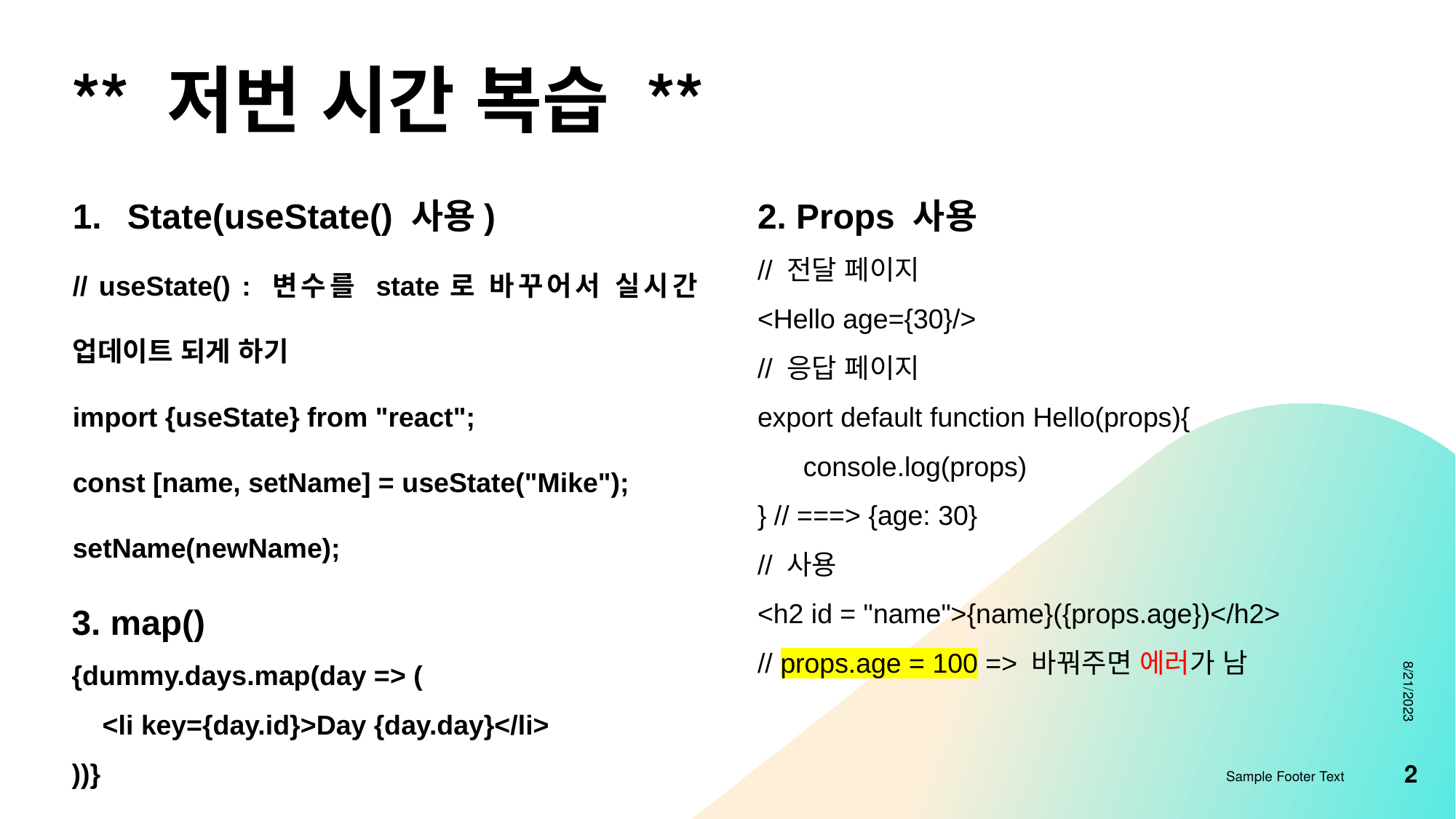

# ** 저번 시간 복습 **
State(useState() 사용)
// useState() : 변수를 state로 바꾸어서 실시간 업데이트 되게 하기
import {useState} from "react";
const [name, setName] = useState("Mike");
setName(newName);
2. Props 사용
// 전달 페이지
<Hello age={30}/>
// 응답 페이지
export default function Hello(props){
      console.log(props)
} // ===> {age: 30}
// 사용
<h2 id = "name">{name}({props.age})</h2>
// props.age = 100 => 바꿔주면 에러가 남
8/21/2023
3. map()
{dummy.days.map(day => (
    <li key={day.id}>Day {day.day}</li>
))}
Sample Footer Text
2